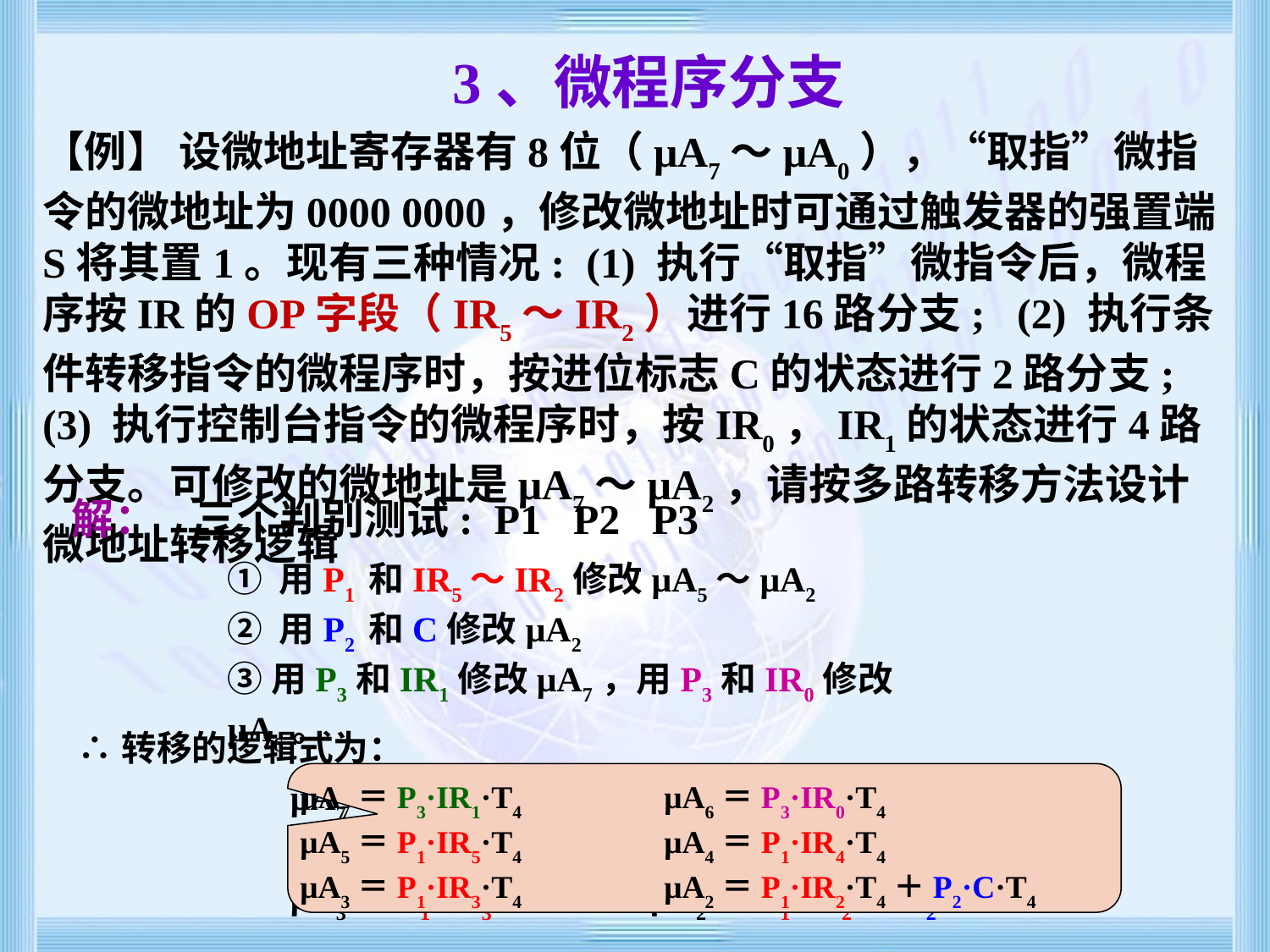

3、微程序分支
【例】 设微地址寄存器有8位（μA7～μA0），“取指”微指令的微地址为0000 0000，修改微地址时可通过触发器的强置端S将其置1。现有三种情况:  (1) 执行“取指”微指令后，微程序按IR的OP字段（IR5～IR2）进行16路分支;   (2) 执行条件转移指令的微程序时，按进位标志C的状态进行2路分支;  (3) 执行控制台指令的微程序时，按IR0，IR1的状态进行4路分支。可修改的微地址是μA7～μA2，请按多路转移方法设计微地址转移逻辑
解：    三个判别测试:  P1   P2   P3
① 用P1 和IR5～IR2修改μA5～μA2

② 用P2 和C修改μA2
③用P3和IR1修改μA7，用P3和IR0修改μA6。
∴转移的逻辑式为：

μA7＝P3·IR1·T4　　　　μA6＝P3·IR0·T4
μA5＝P1·IR5·T4　　　　μA4＝P1·IR4·T4
μA3＝P1·IR3·T4　　　　μA2＝P1·IR2·T4＋P2·C·T4
μA7＝P3·IR1　　　　μA6＝P3·IR0
μA5＝P1·IR5　　　　μA4＝P1·IR4
μA3＝P1·IR3　　　　μA2＝P1·IR2＋P2·C

43